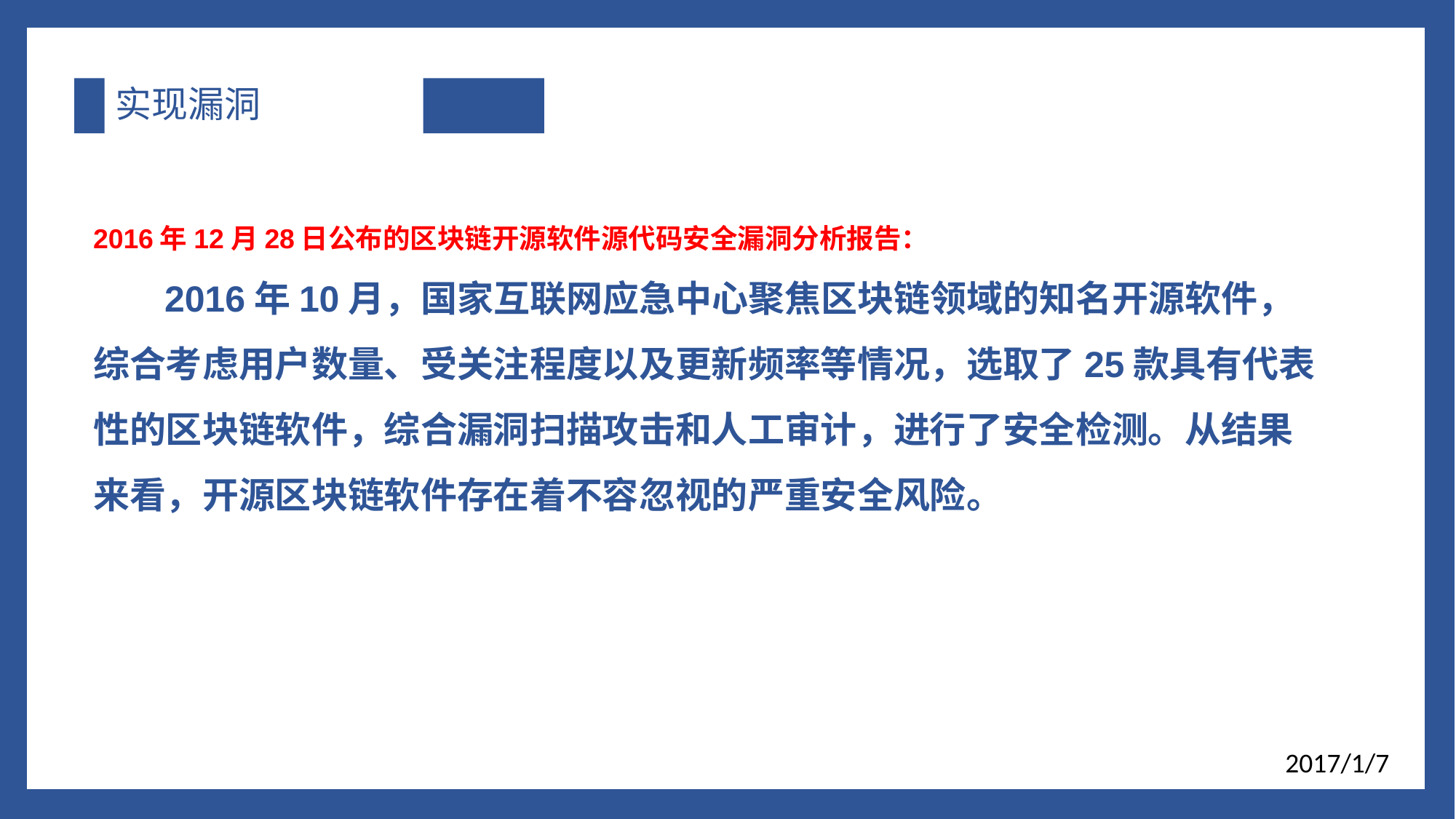

# 实现漏洞
2016年12月28日公布的区块链开源软件源代码安全漏洞分析报告：
       2016年10月，国家互联网应急中心聚焦区块链领域的知名开源软件，综合考虑用户数量、受关注程度以及更新频率等情况，选取了25款具有代表性的区块链软件，综合漏洞扫描攻击和人工审计，进行了安全检测。从结果来看，开源区块链软件存在着不容忽视的严重安全风险。
2017/1/7